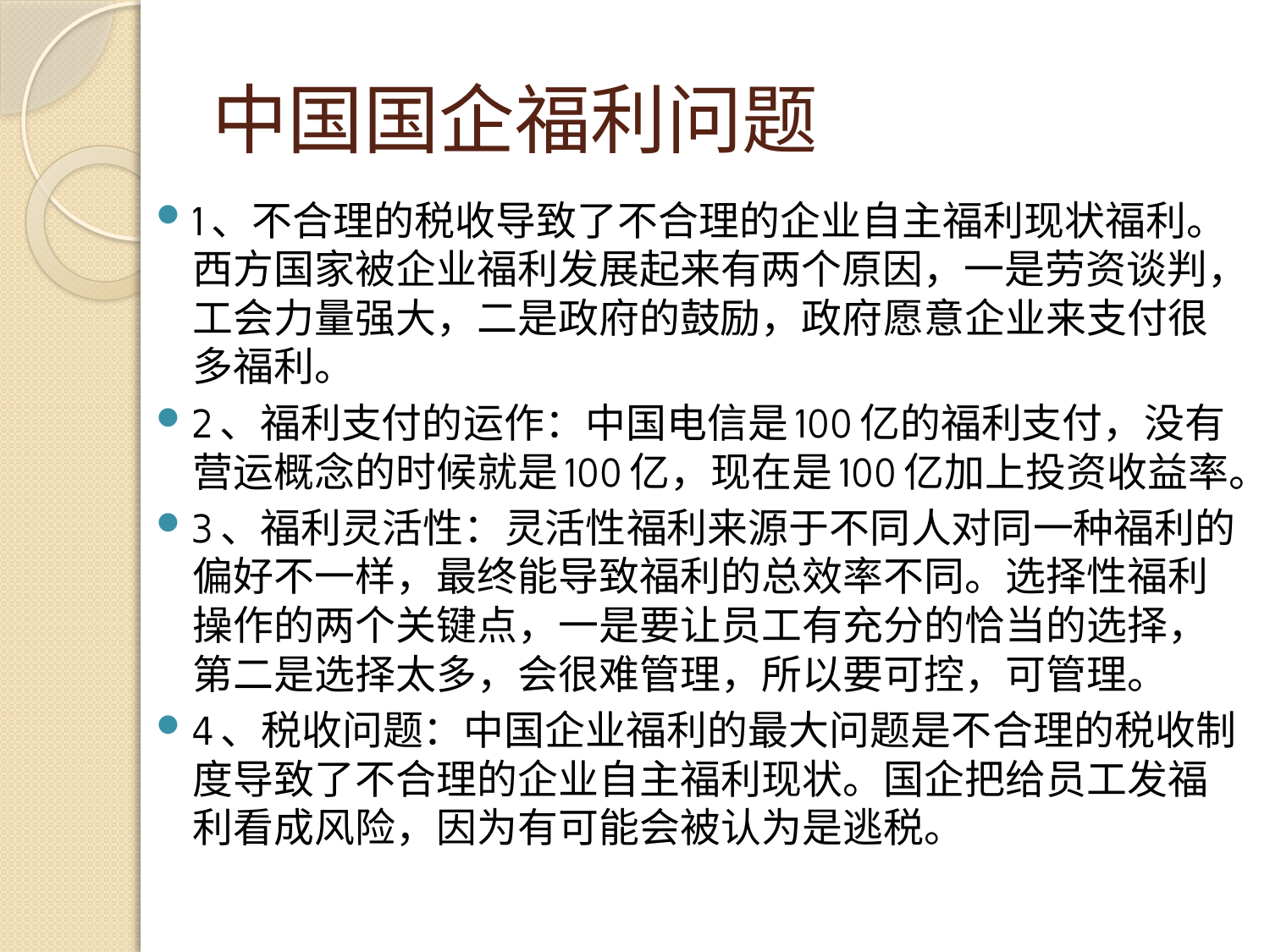

# 中国国企福利问题
1、不合理的税收导致了不合理的企业自主福利现状福利。西方国家被企业福利发展起来有两个原因，一是劳资谈判，工会力量强大，二是政府的鼓励，政府愿意企业来支付很多福利。
2、福利支付的运作：中国电信是100亿的福利支付，没有营运概念的时候就是100亿，现在是100亿加上投资收益率。
3、福利灵活性：灵活性福利来源于不同人对同一种福利的偏好不一样，最终能导致福利的总效率不同。选择性福利操作的两个关键点，一是要让员工有充分的恰当的选择，第二是选择太多，会很难管理，所以要可控，可管理。
4、税收问题：中国企业福利的最大问题是不合理的税收制度导致了不合理的企业自主福利现状。国企把给员工发福利看成风险，因为有可能会被认为是逃税。
13